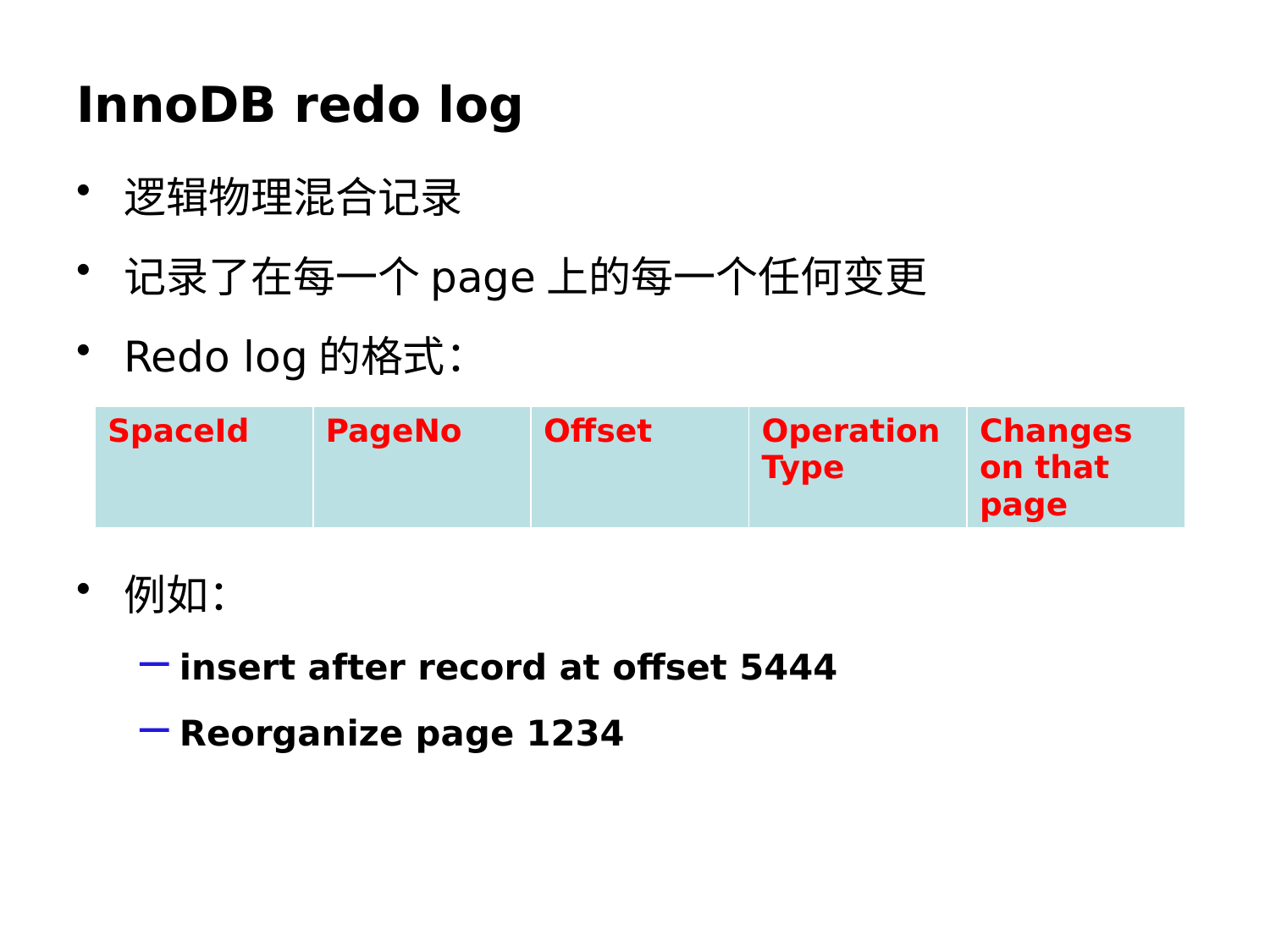

# InnoDB redo log
逻辑物理混合记录
记录了在每一个page上的每一个任何变更
Redo log的格式：

例如：
insert after record at offset 5444
Reorganize page 1234
| SpaceId | PageNo | Offset | OperationType | Changes on that page |
| --- | --- | --- | --- | --- |